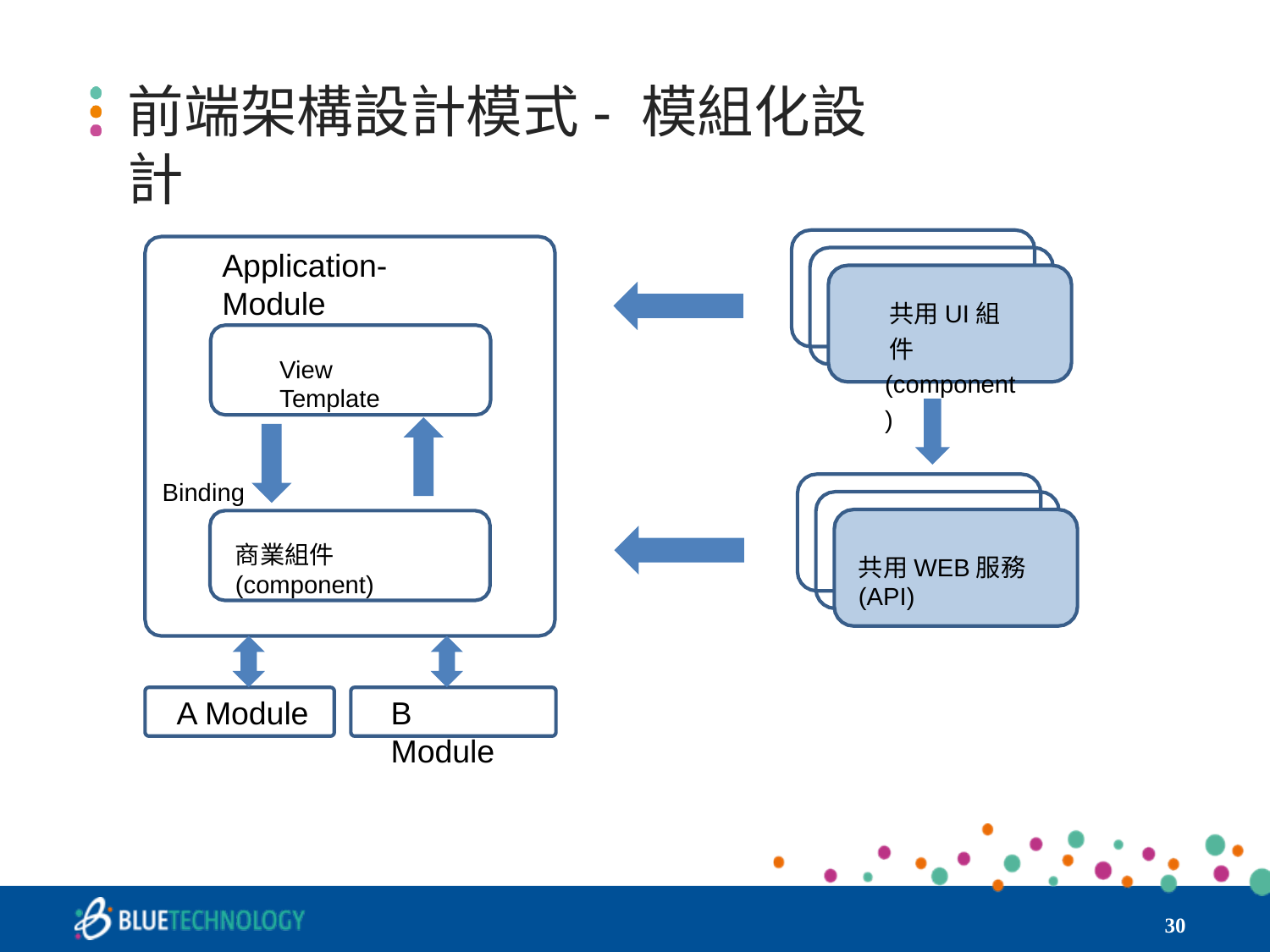

# 前端架構設計模式- 模組化設計

Application-Module

共用UI組件
(component)

View Template

Binding

商業組件(component)
共用WEB服務(API)

A Module
B Module
30